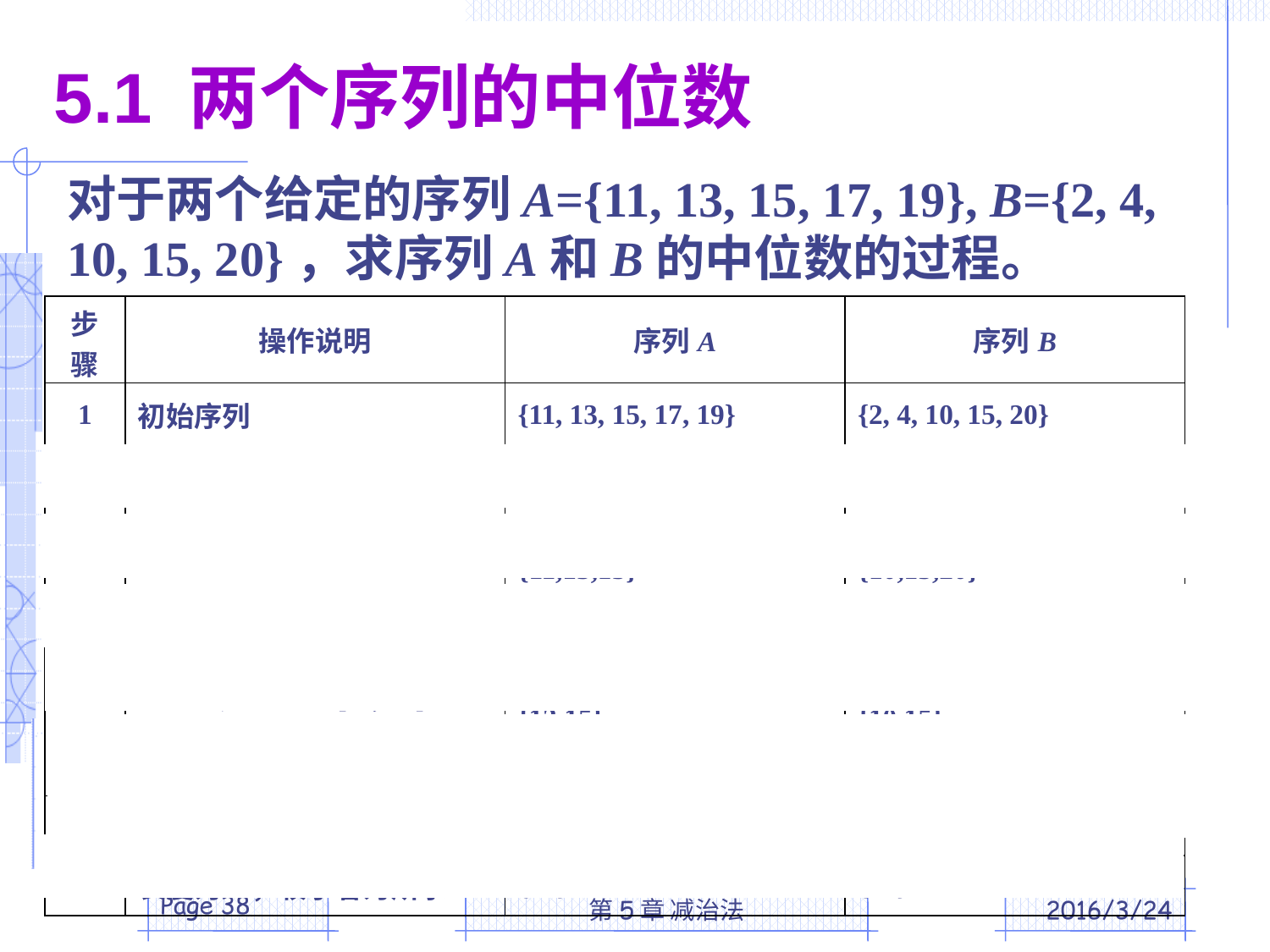

5.1 两个序列的中位数
对于两个给定的序列A={11, 13, 15, 17, 19}, B={2, 4, 10, 15, 20}，求序列A和B的中位数的过程。
| 步骤 | 操作说明 | 序列A | 序列B |
| --- | --- | --- | --- |
| 1 | 初始序列 | {11, 13, 15, 17, 19} | {2, 4, 10, 15, 20} |
| 2 | 分别求中位数 | {11, 13, 15, 17, 19} | {2, 4, 10, 15, 20} |
| 3 | 15>10，结果在[10, 15]之间 | 舍弃15之后元素，{11,13,15} | 舍弃10之前元素，{10,15,20} |
| 4 | 分别求中位数 | {11,13,15} | {10,15,20} |
| 5 | 13<15，结果在[11, 15]之间 | 舍弃13之前元素，{13,15} | 舍弃15之后元素，{10,15} |
| 6 | 分别求中位数 | {13,15} | {10,15} |
| 7 | 10<13，结果在[10, 13]之间 | 舍弃13之后元素，{13} | 舍弃10之前元素，{15} |
| 8 | 长度为1，较小者为所求 | {13} | {15} |

Page 38
第5章 减治法
2016/3/24